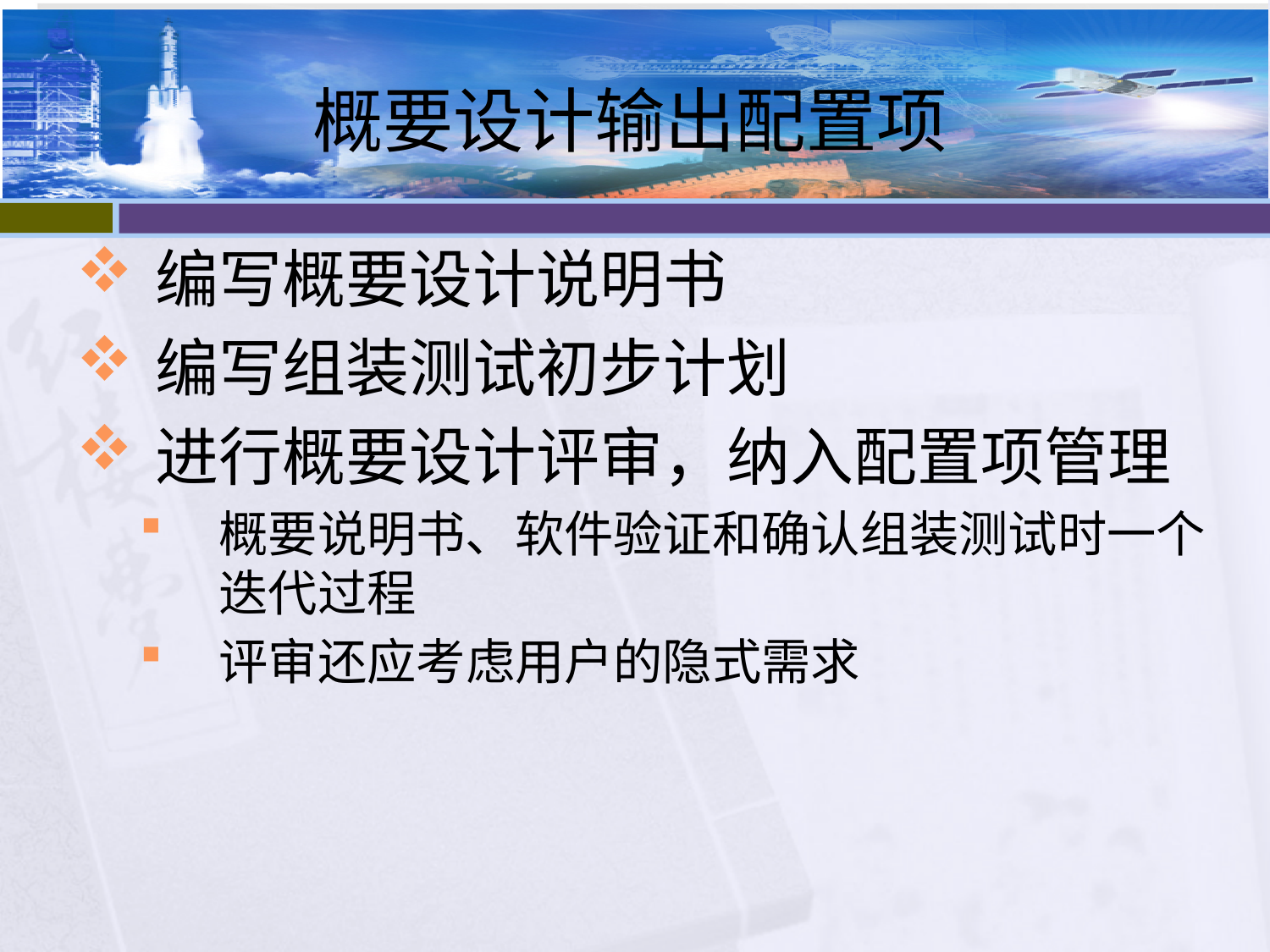

# 概要设计输出配置项

编写概要设计说明书
编写组装测试初步计划
进行概要设计评审，纳入配置项管理
概要说明书、软件验证和确认组装测试时一个迭代过程
评审还应考虑用户的隐式需求